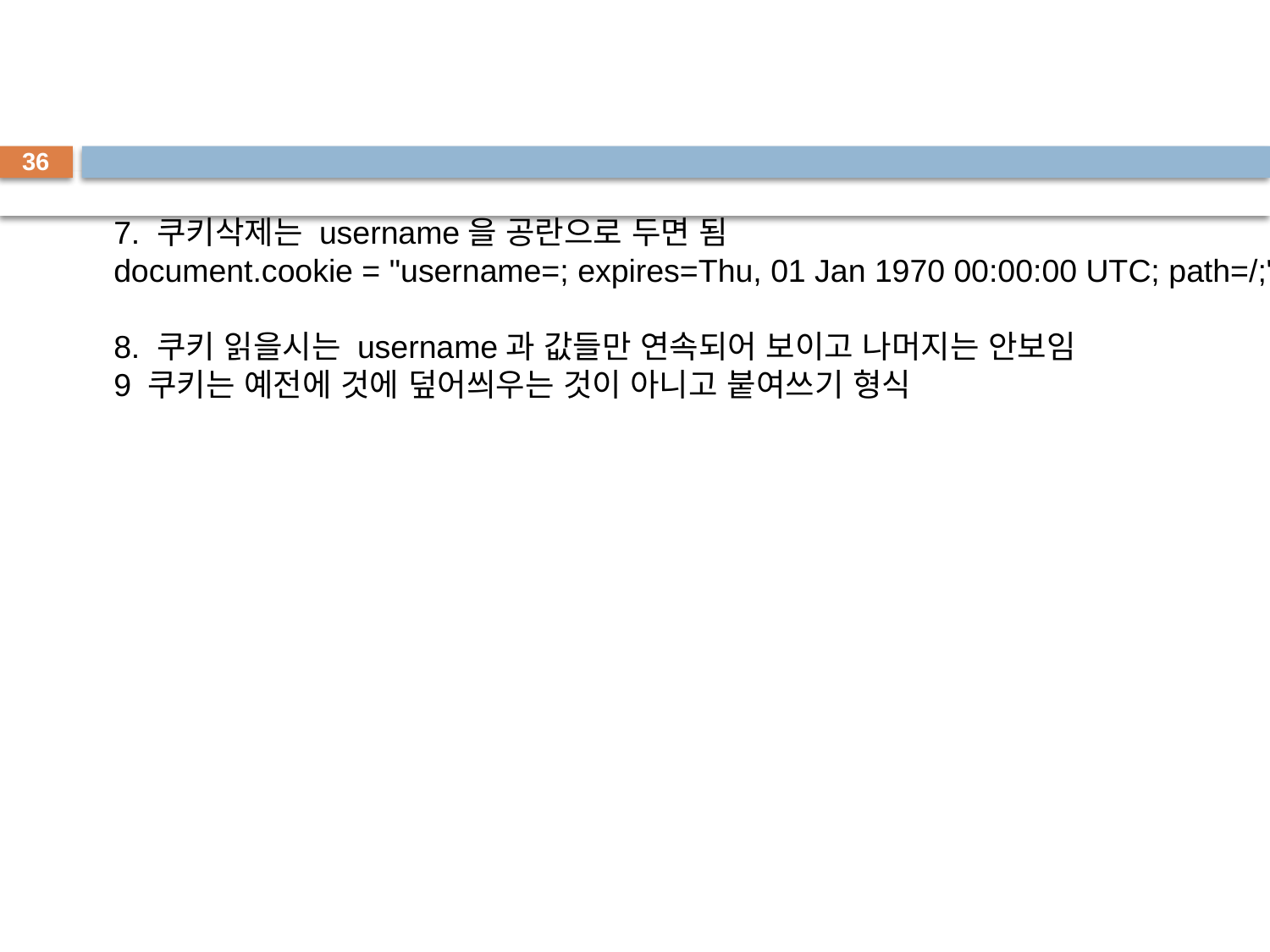

#
36
7. 쿠키삭제는 username을 공란으로 두면 됨
document.cookie = "username=; expires=Thu, 01 Jan 1970 00:00:00 UTC; path=/;";

8. 쿠키 읽을시는 username과 값들만 연속되어 보이고 나머지는 안보임
9 쿠키는 예전에 것에 덮어씌우는 것이 아니고 붙여쓰기 형식